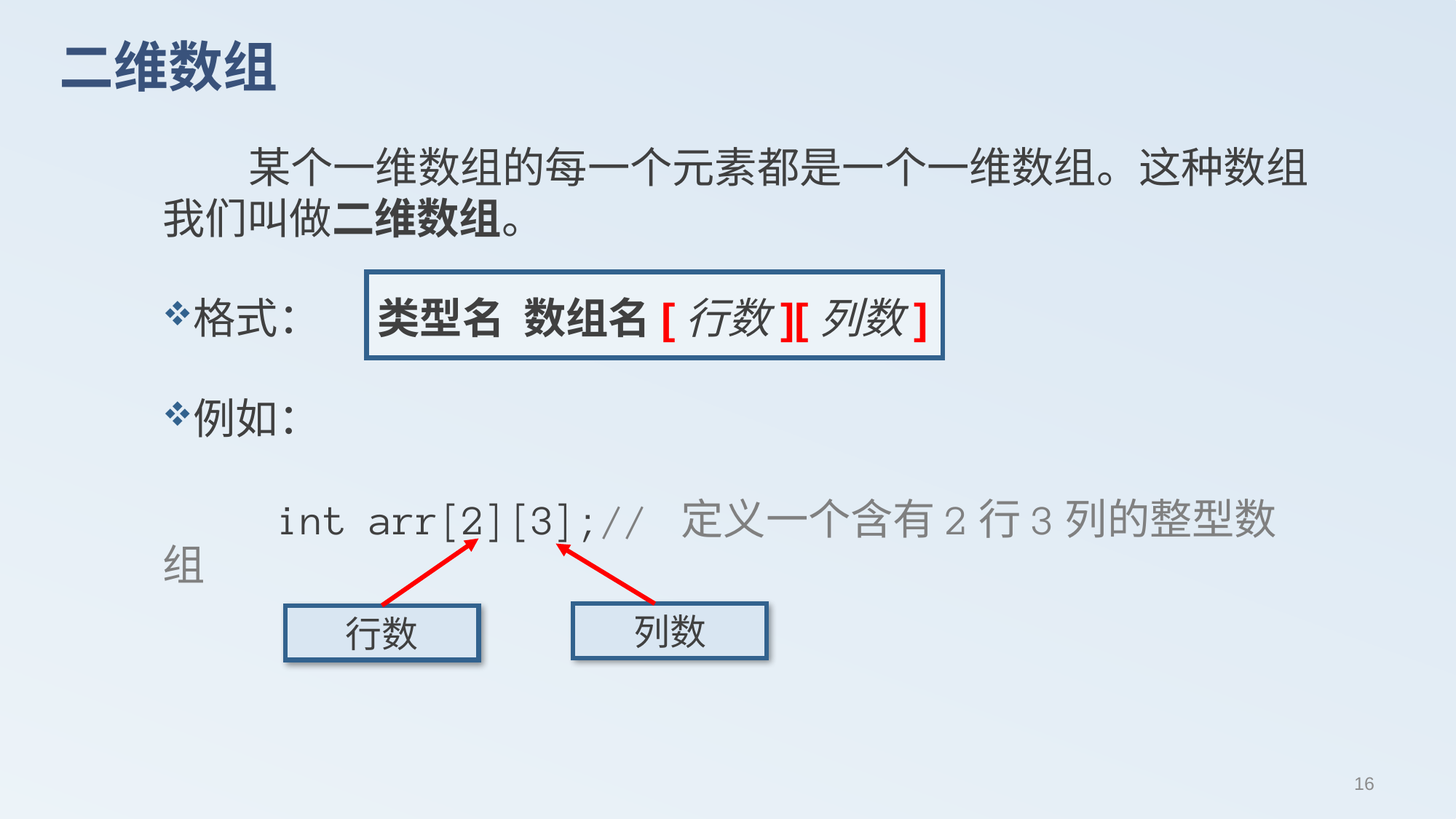

# 二维数组
        某个一维数组的每一个元素都是一个一维数组。这种数组我们叫做二维数组。
格式：      类型名  数组名[行数][列数]
例如：
     int arr[2][3];// 定义一个含有2行3列的整型数组

列数
行数